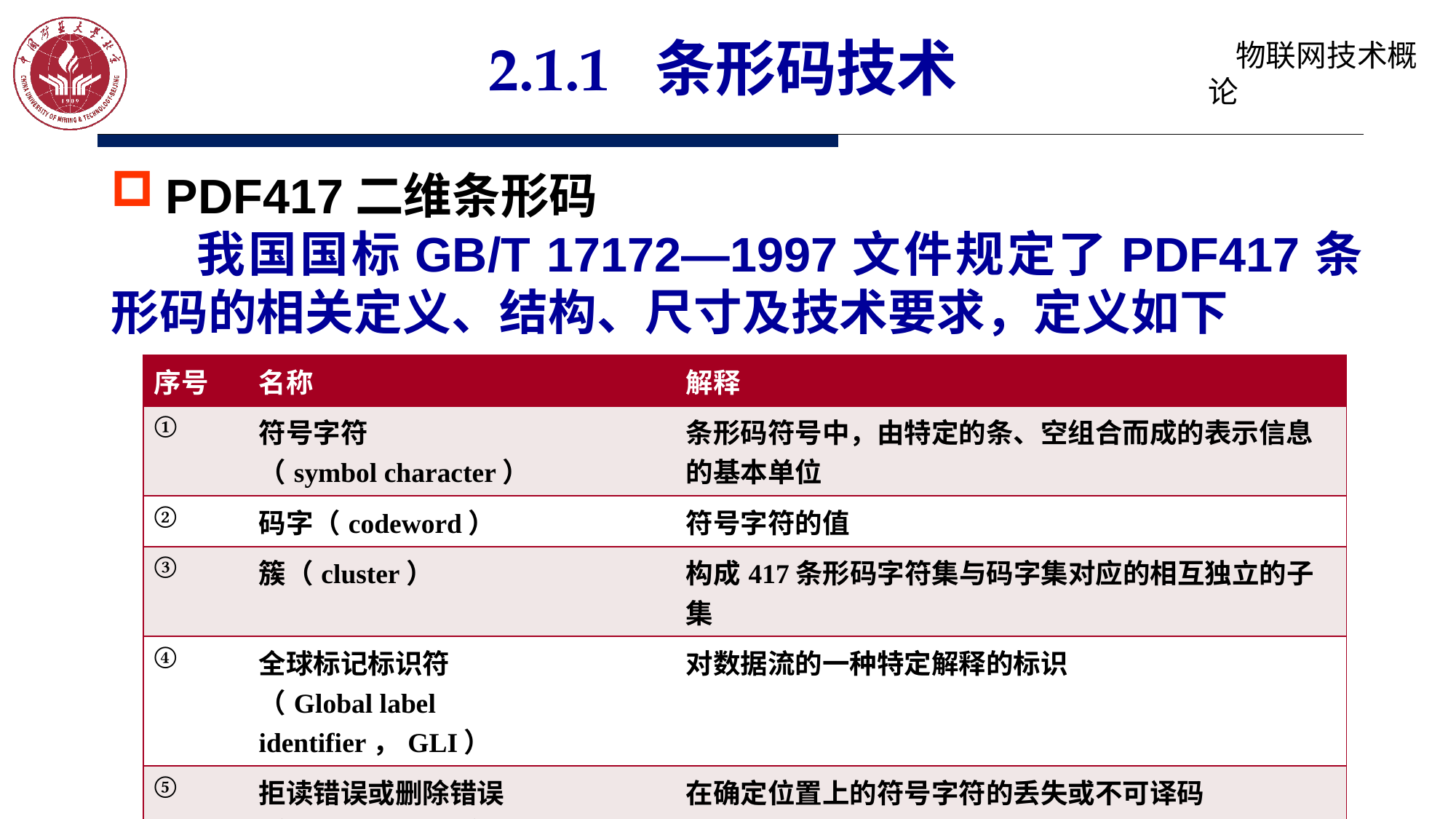

# 2.1.1  条形码技术
PDF417二维条形码
我国国标GB/T 17172—1997文件规定了PDF417条形码的相关定义、结构、尺寸及技术要求，定义如下

| 序号 | 名称 | 解释 |
| --- | --- | --- |
| ① | 符号字符 （symbol character） | 条形码符号中，由特定的条、空组合而成的表示信息的基本单位 |
| ② | 码字（codeword） | 符号字符的值 |
| ③ | 簇（cluster） | 构成417条形码字符集与码字集对应的相互独立的子集 |
| ④ | 全球标记标识符 （Global label identifier，GLI） | 对数据流的一种特定解释的标识 |
| ⑤ | 拒读错误或删除错误 （rejection error） | 在确定位置上的符号字符的丢失或不可译码 |
| ⑥ | 替代错误或随机错误 （substitution error） | 在随机位置上的符号字符的错误译码 |